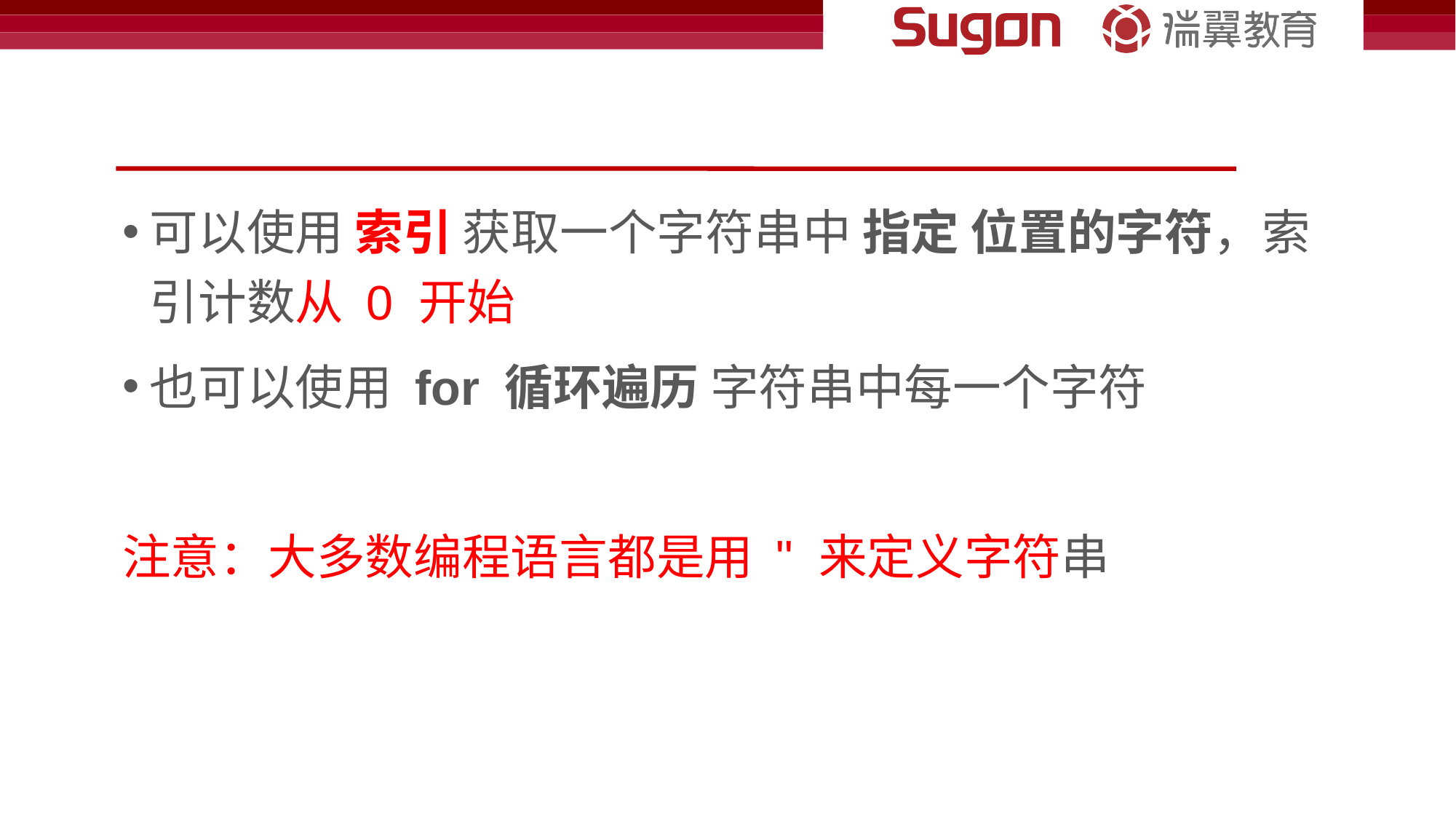

#
可以使用 索引 获取一个字符串中 指定 位置的字符，索引计数从 0 开始
也可以使用 for 循环遍历 字符串中每一个字符

注意：大多数编程语言都是用 " 来定义字符串